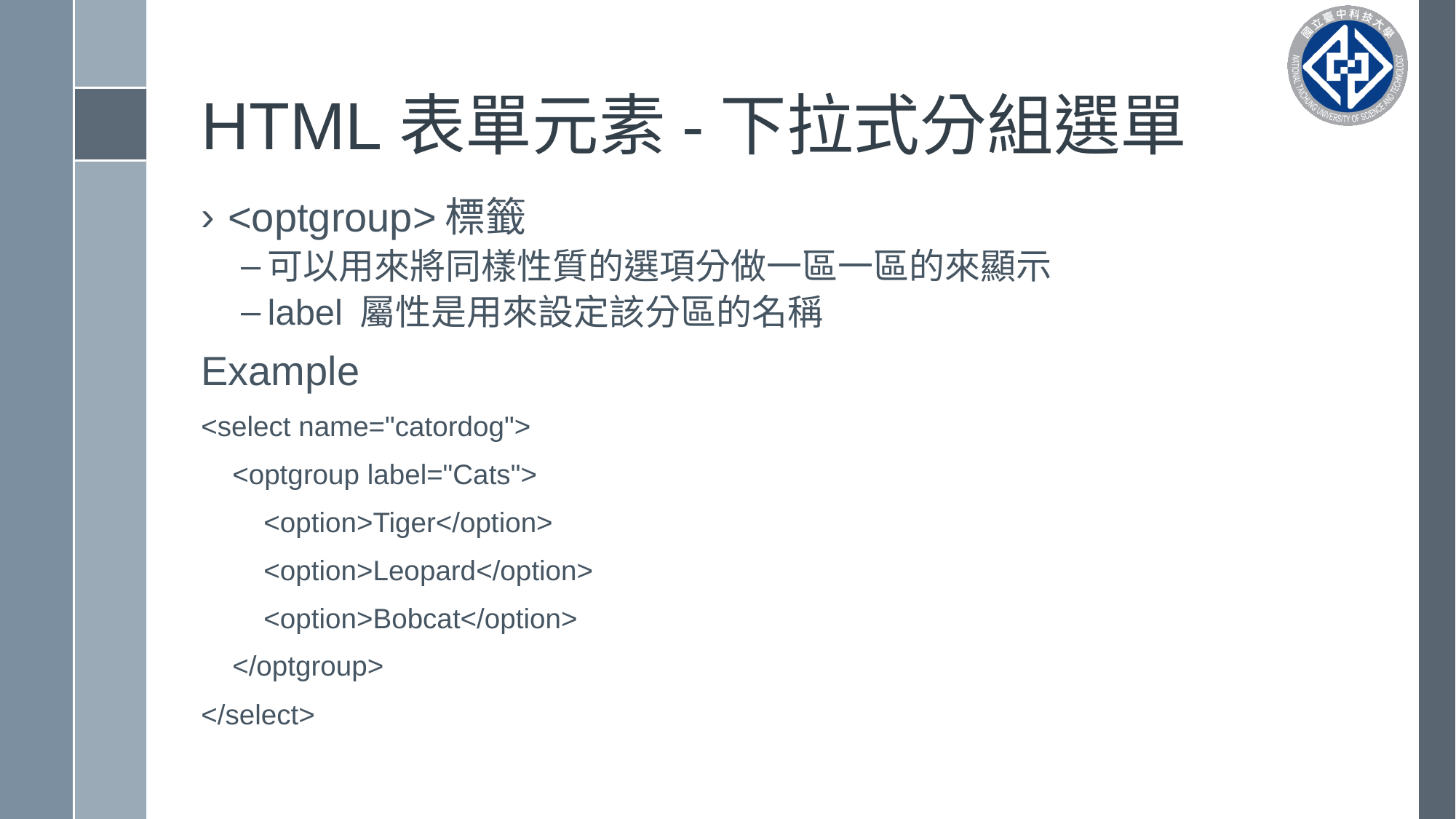

# HTML表單元素-下拉式分組選單
<optgroup>標籤
可以用來將同樣性質的選項分做一區一區的來顯示
label 屬性是用來設定該分區的名稱
Example
<select name="catordog">
    <optgroup label="Cats">
        <option>Tiger</option>
        <option>Leopard</option>
        <option>Bobcat</option>
    </optgroup>
</select>